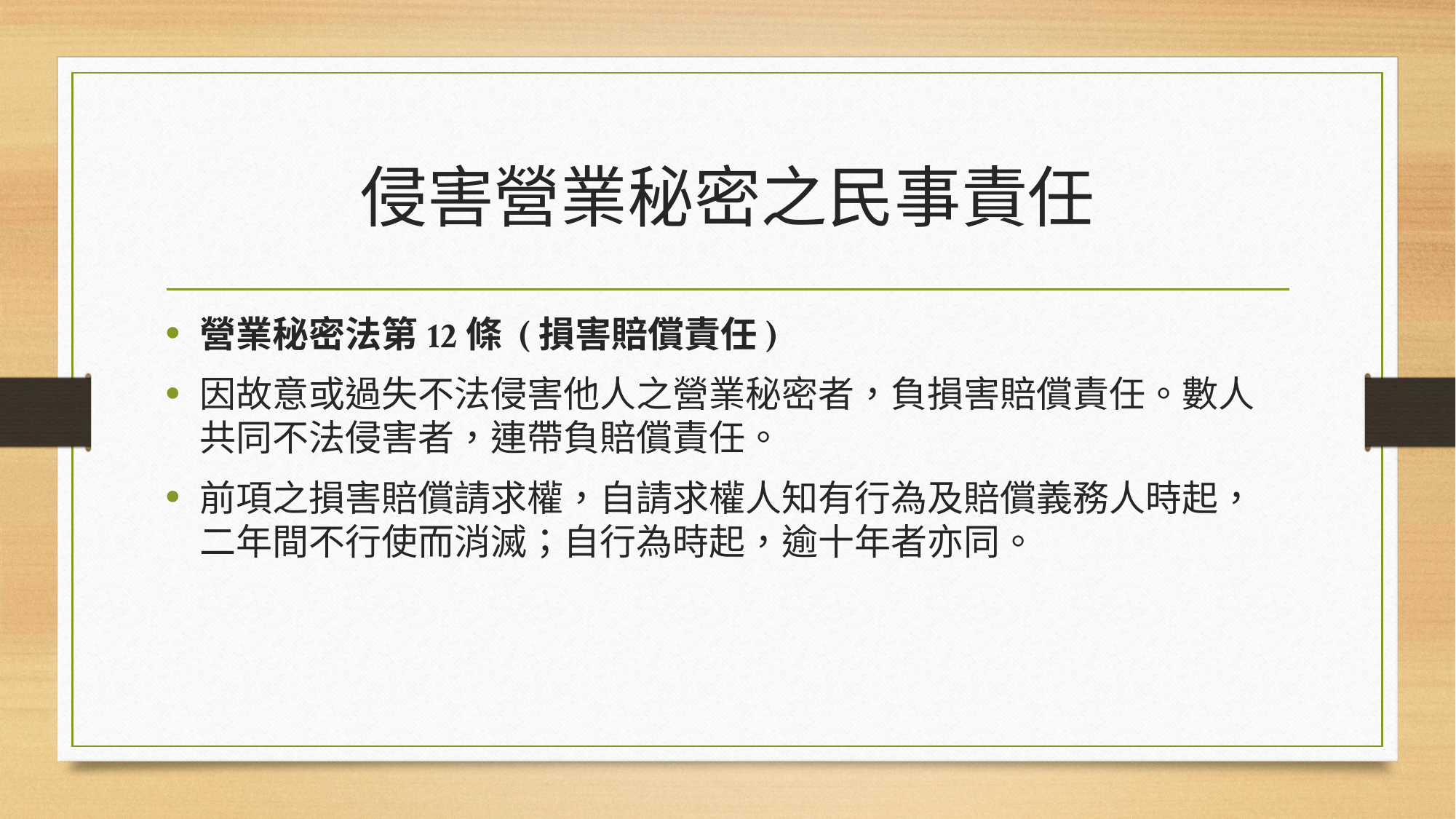

# 侵害營業秘密之民事責任
營業秘密法第12條 (損害賠償責任)
因故意或過失不法侵害他人之營業秘密者，負損害賠償責任。數人共同不法侵害者，連帶負賠償責任。
前項之損害賠償請求權，自請求權人知有行為及賠償義務人時起，二年間不行使而消滅；自行為時起，逾十年者亦同。